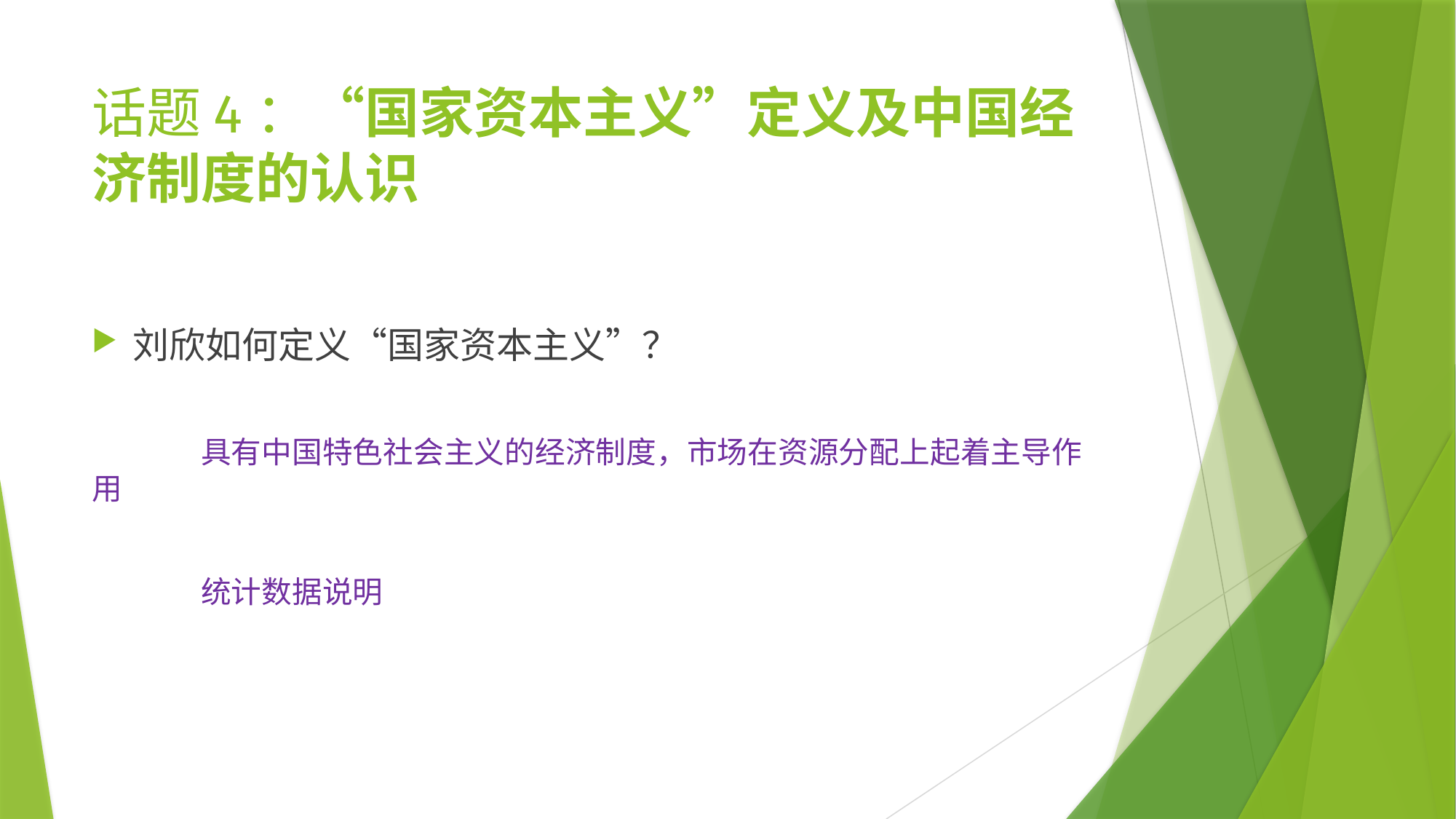

# 话题4：“国家资本主义”定义及中国经济制度的认识

刘欣如何定义“国家资本主义”？

	具有中国特色社会主义的经济制度，市场在资源分配上起着主导作用

	统计数据说明